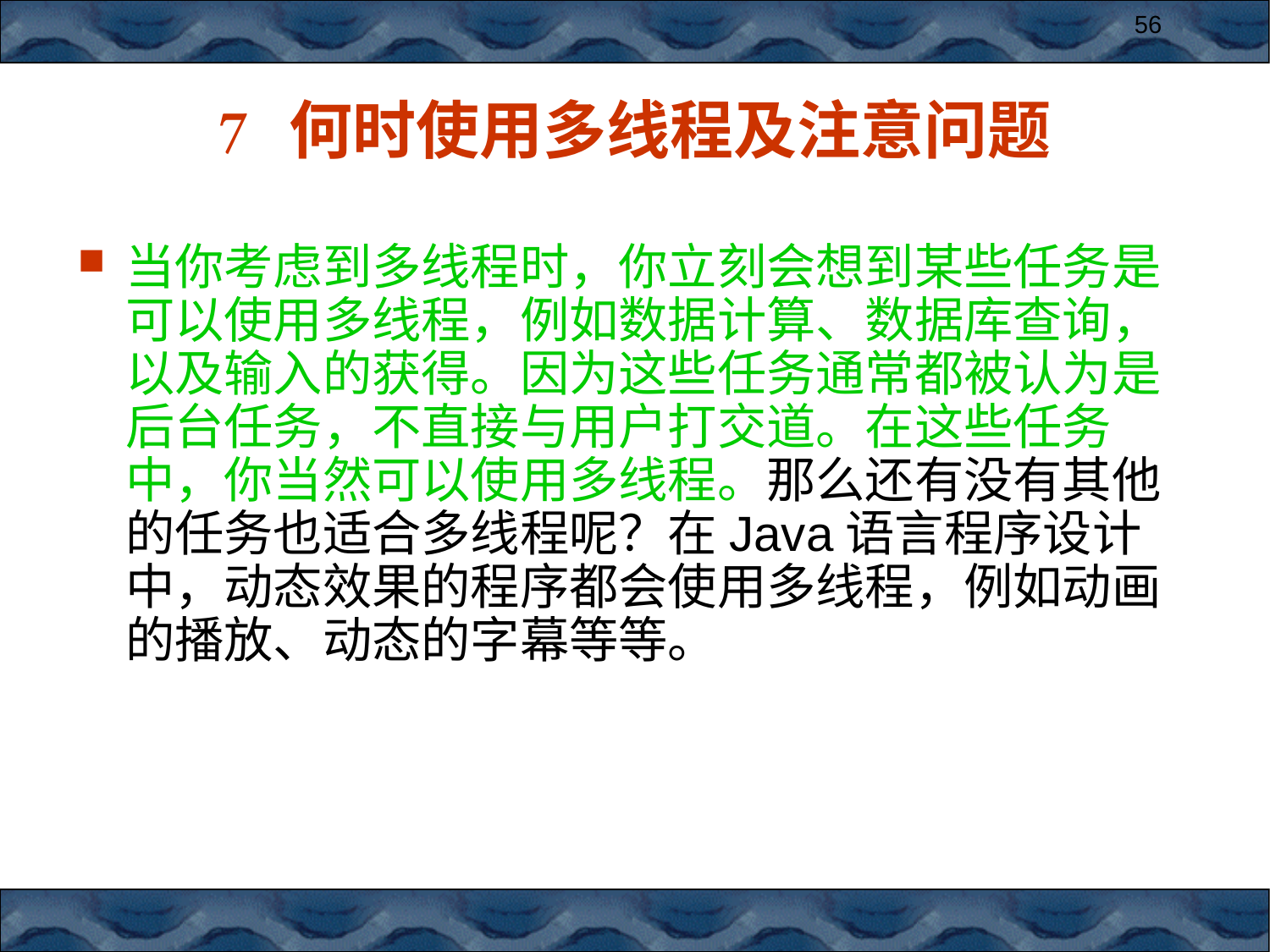

56
# 7  何时使用多线程及注意问题
当你考虑到多线程时，你立刻会想到某些任务是可以使用多线程，例如数据计算、数据库查询，以及输入的获得。因为这些任务通常都被认为是后台任务，不直接与用户打交道。在这些任务中，你当然可以使用多线程。那么还有没有其他的任务也适合多线程呢？在Java语言程序设计中，动态效果的程序都会使用多线程，例如动画的播放、动态的字幕等等。